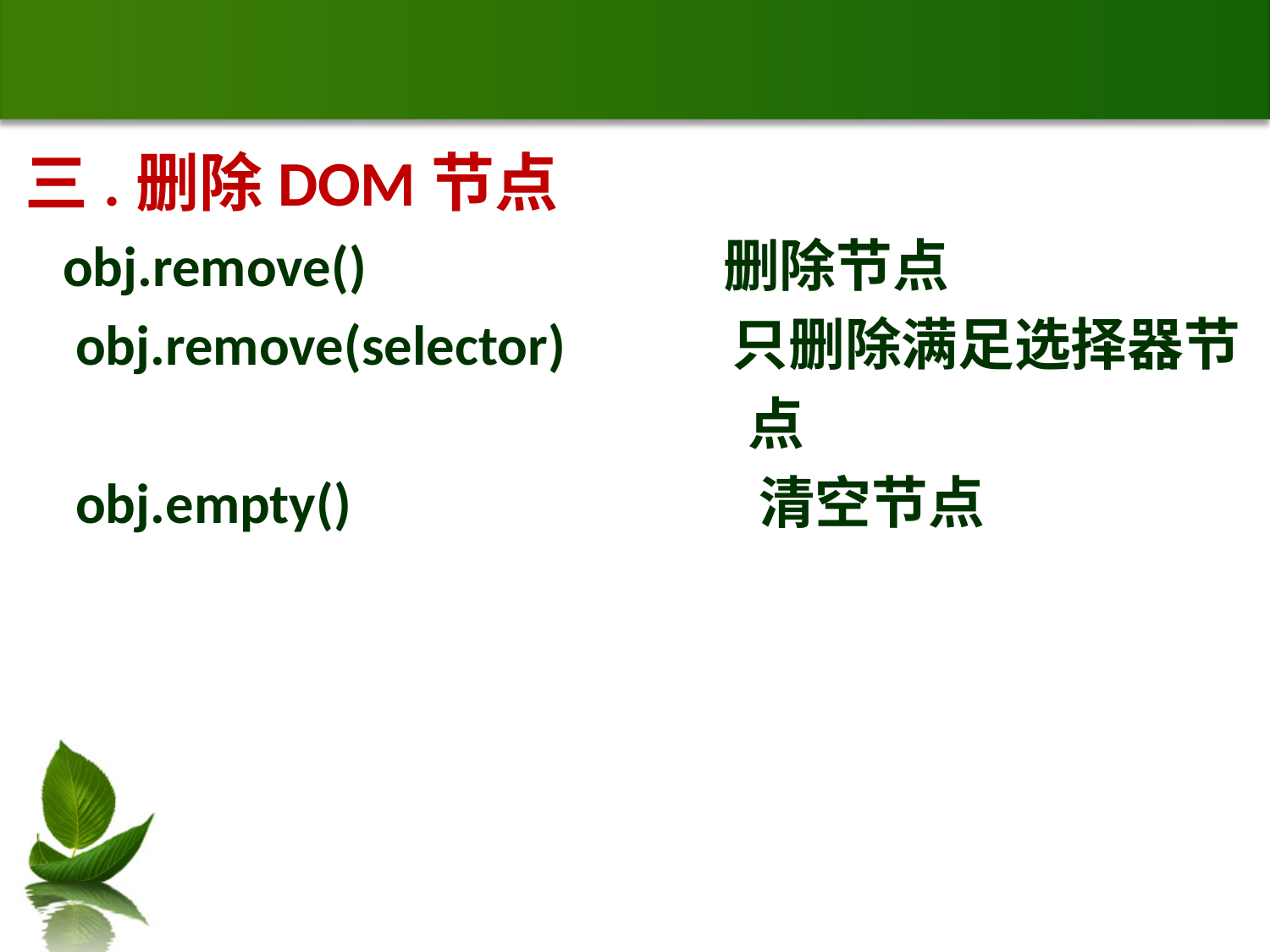

#
三.删除DOM节点
   obj.remove()                           删除节点
    obj.remove(selector)            只删除满足选择器节
                                                       点
    obj.empty()                               清空节点